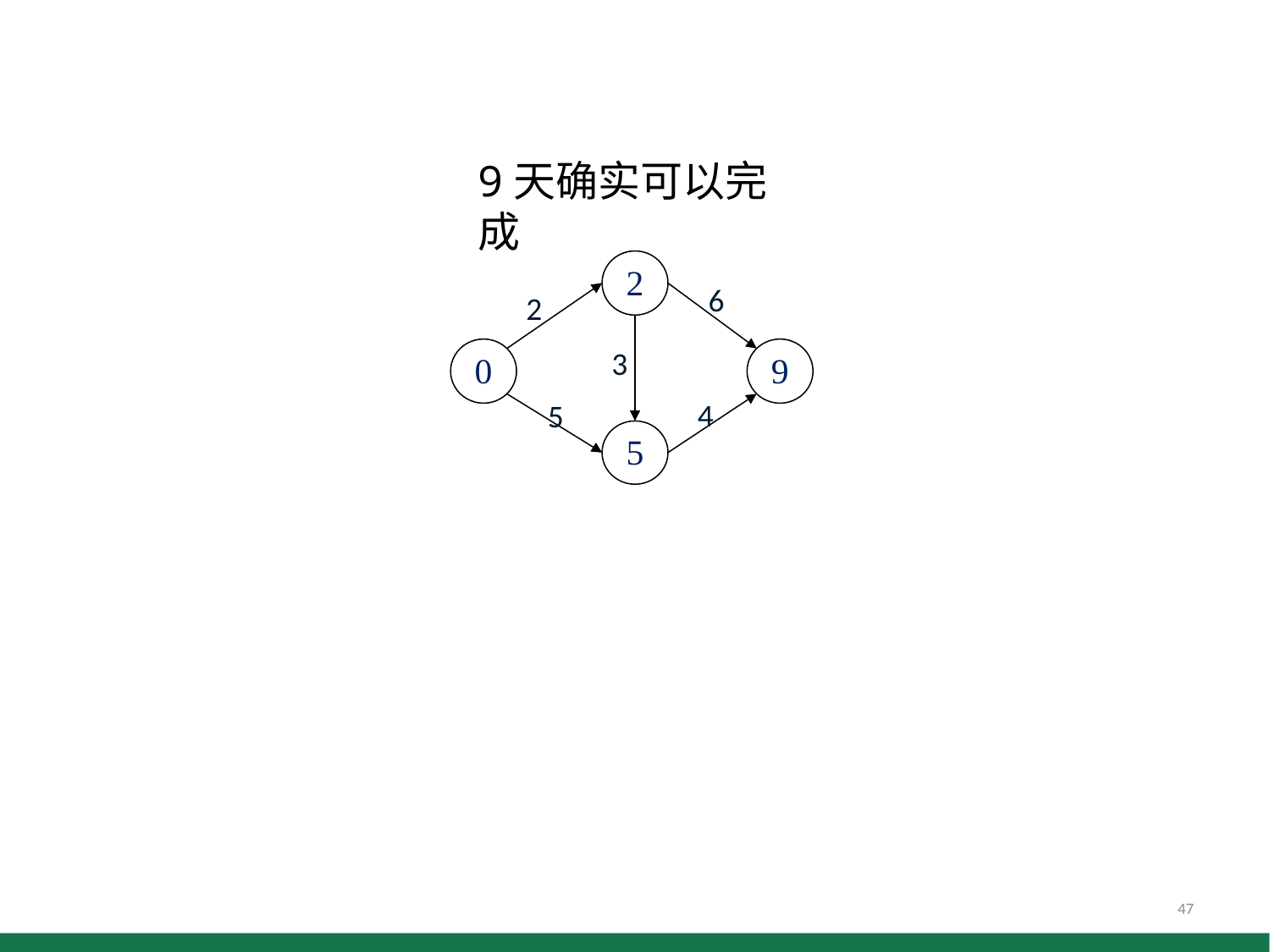

9天确实可以完成
2
6
2
3
0
9
4
5
5
47